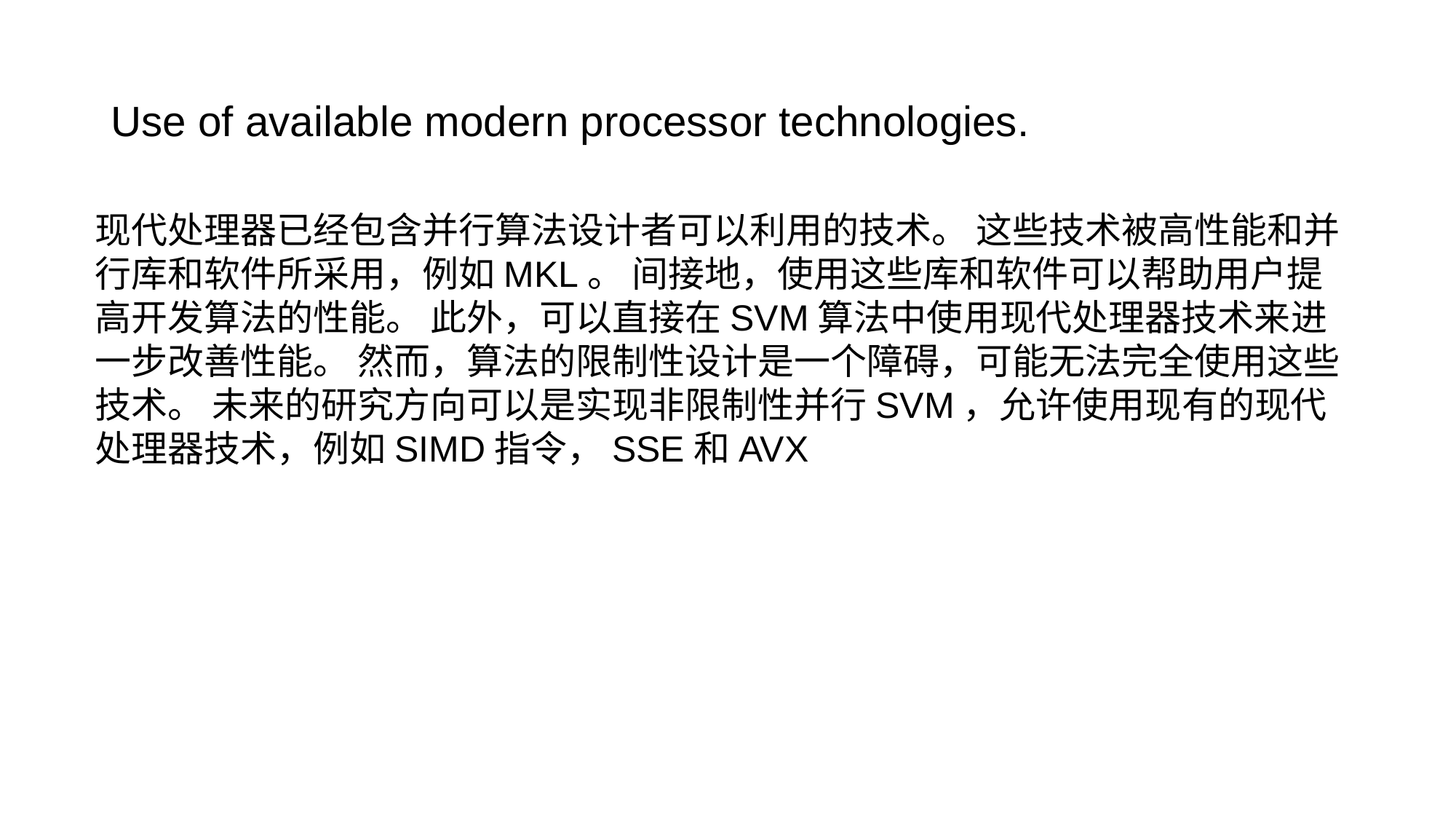

# Use of available modern processor technologies.
现代处理器已经包含并行算法设计者可以利用的技术。 这些技术被高性能和并行库和软件所采用，例如MKL。 间接地，使用这些库和软件可以帮助用户提高开发算法的性能。 此外，可以直接在SVM算法中使用现代处理器技术来进一步改善性能。 然而，算法的限制性设计是一个障碍，可能无法完全使用这些技术。 未来的研究方向可以是实现非限制性并行SVM，允许使用现有的现代处理器技术，例如SIMD指令，SSE和AVX